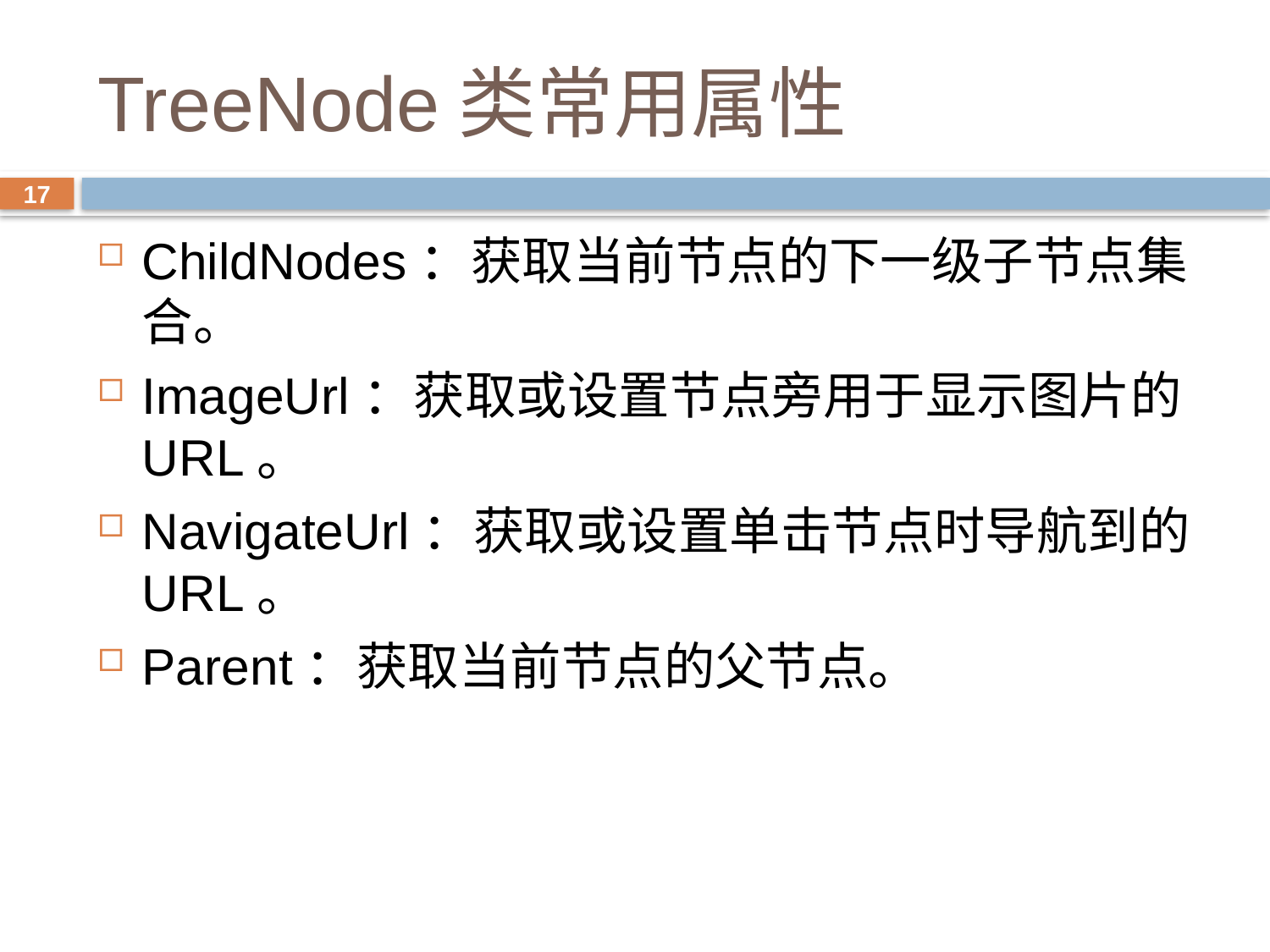

# TreeNode类常用属性
17
ChildNodes：获取当前节点的下一级子节点集合。
ImageUrl：获取或设置节点旁用于显示图片的URL。
NavigateUrl：获取或设置单击节点时导航到的URL。
Parent：获取当前节点的父节点。